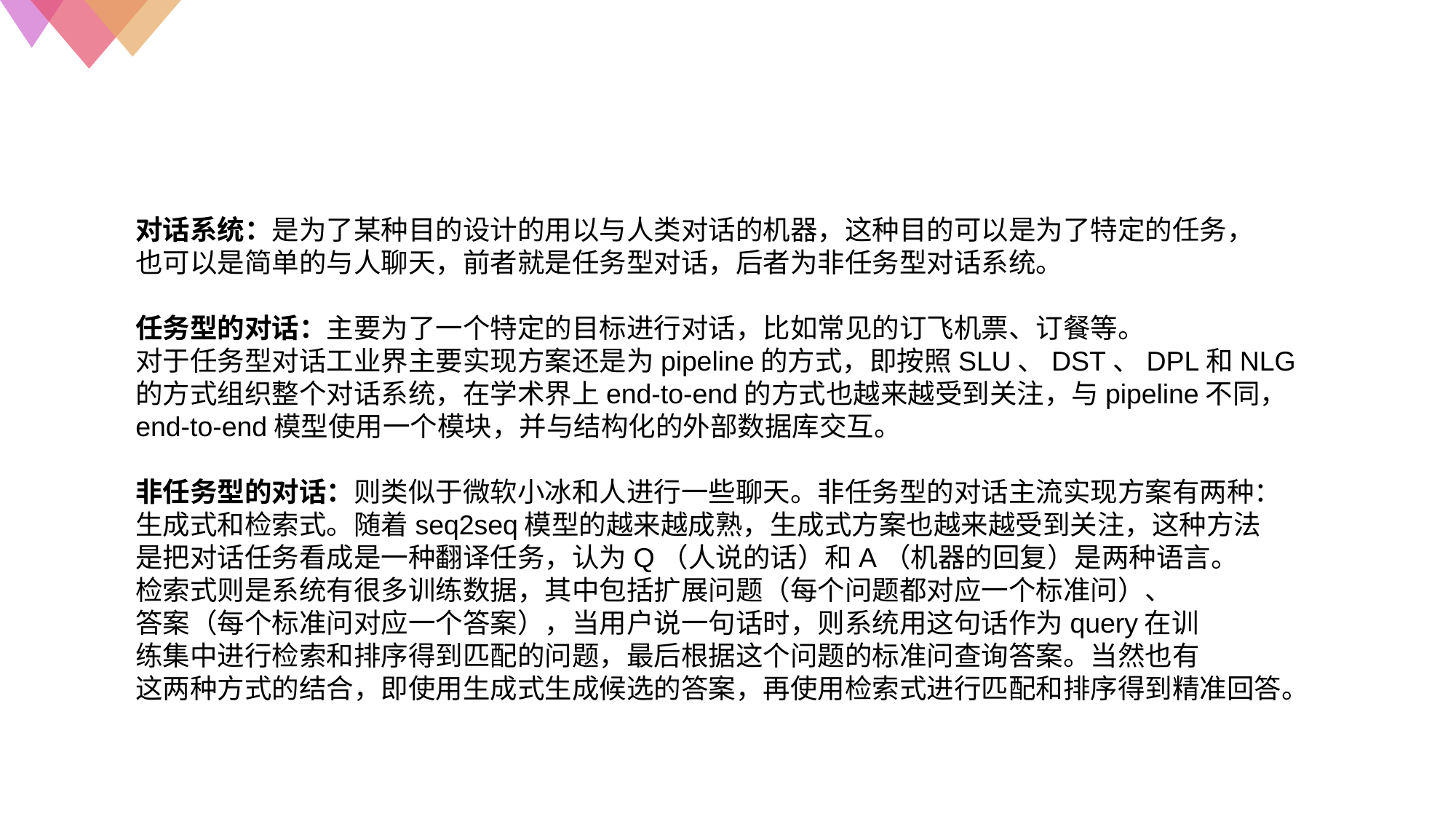

对话系统：是为了某种目的设计的用以与人类对话的机器，这种目的可以是为了特定的任务，
也可以是简单的与人聊天，前者就是任务型对话，后者为非任务型对话系统。

任务型的对话：主要为了一个特定的目标进行对话，比如常见的订飞机票、订餐等。
对于任务型对话工业界主要实现方案还是为pipeline的方式，即按照SLU、DST、DPL和NLG
的方式组织整个对话系统，在学术界上end-to-end的方式也越来越受到关注，与pipeline不同，
end-to-end模型使用一个模块，并与结构化的外部数据库交互。

非任务型的对话：则类似于微软小冰和人进行一些聊天。非任务型的对话主流实现方案有两种：
生成式和检索式。随着seq2seq模型的越来越成熟，生成式方案也越来越受到关注，这种方法
是把对话任务看成是一种翻译任务，认为Q（人说的话）和A（机器的回复）是两种语言。
检索式则是系统有很多训练数据，其中包括扩展问题（每个问题都对应一个标准问）、
答案（每个标准问对应一个答案），当用户说一句话时，则系统用这句话作为query在训
练集中进行检索和排序得到匹配的问题，最后根据这个问题的标准问查询答案。当然也有
这两种方式的结合，即使用生成式生成候选的答案，再使用检索式进行匹配和排序得到精准回答。